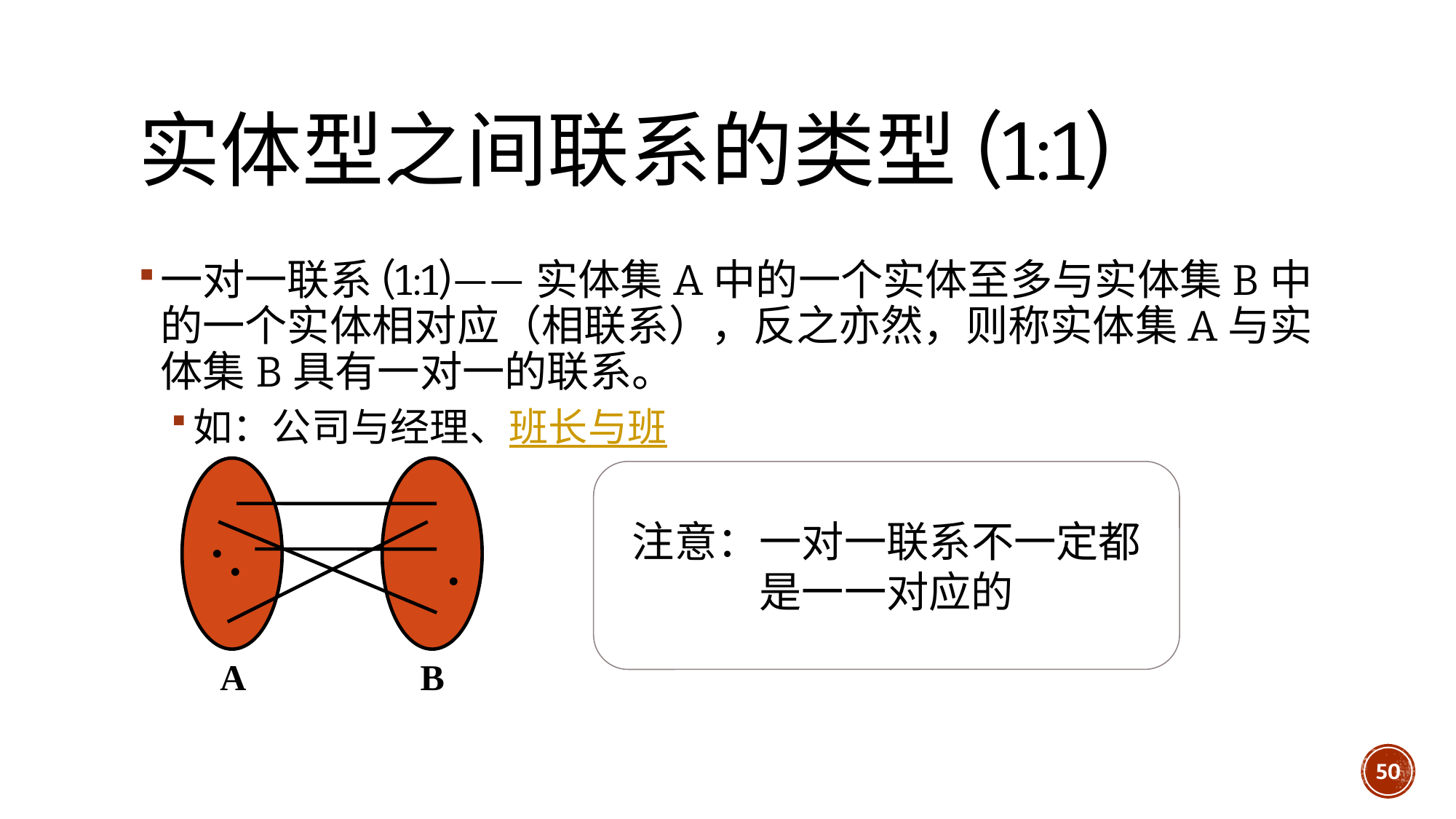

# 实体型之间联系的类型(1:1)
一对一联系(1:1)——实体集A中的一个实体至多与实体集B中的一个实体相对应（相联系），反之亦然，则称实体集A与实体集B具有一对一的联系。
如：公司与经理、班长与班

.
.
.

A
B
注意：一对一联系不一定都是一一对应的
50